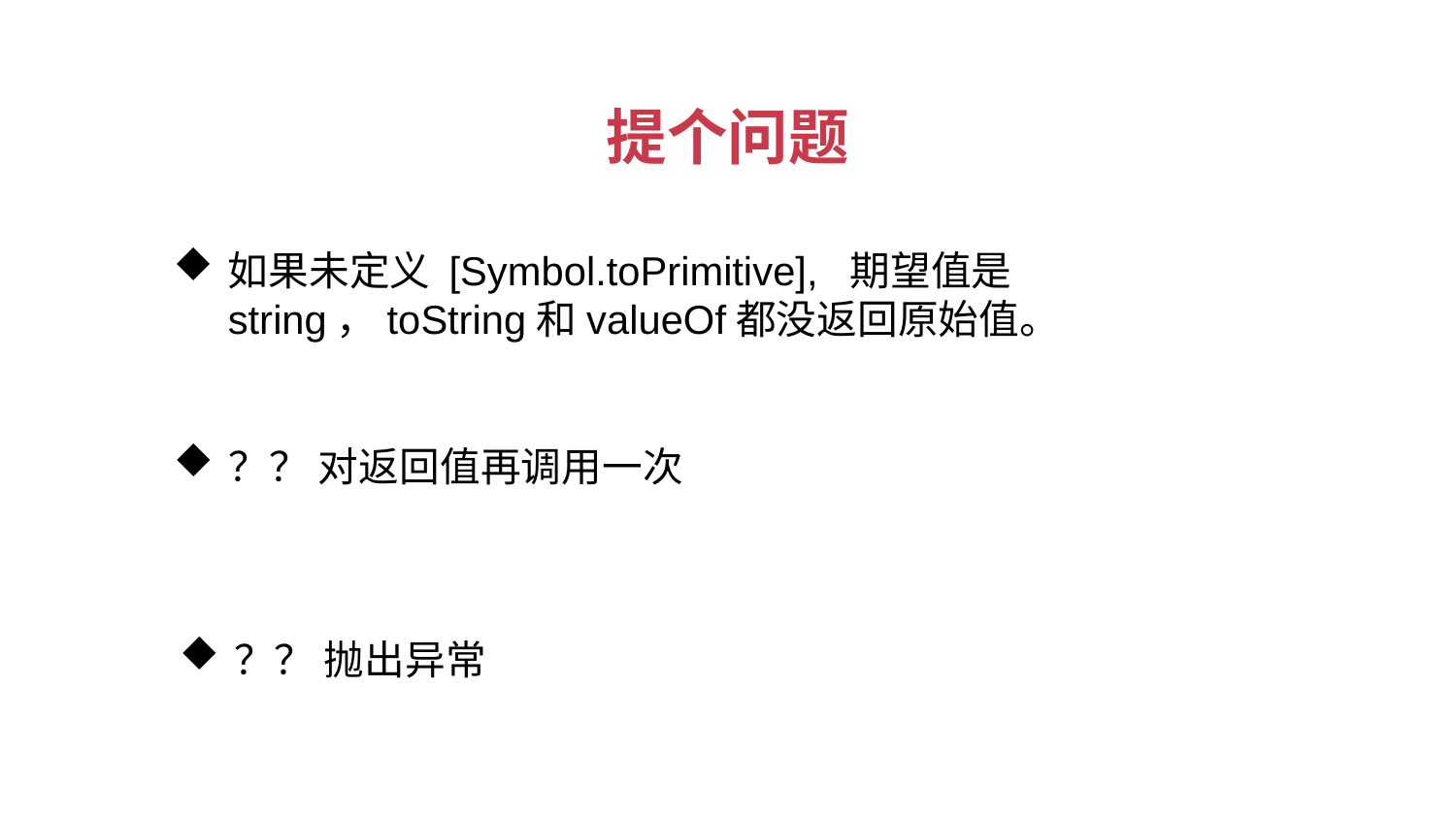

提个问题
如果未定义 [Symbol.toPrimitive],  期望值是string，toString和valueOf都没返回原始值。
？？ 对返回值再调用一次
？？ 抛出异常